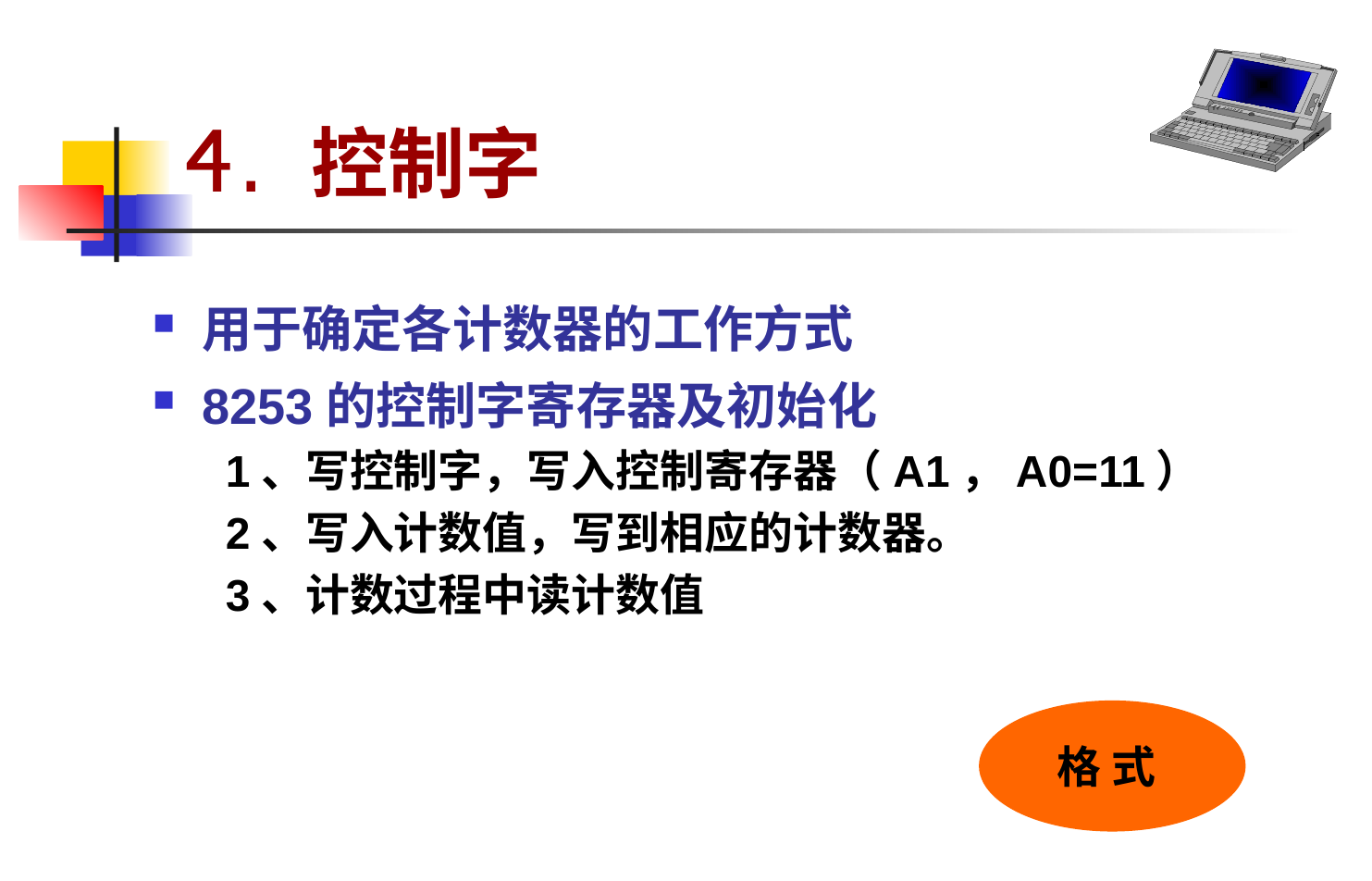

# 4. 控制字
用于确定各计数器的工作方式
8253的控制字寄存器及初始化
 1、写控制字，写入控制寄存器（A1，A0=11）
 2、写入计数值，写到相应的计数器。
 3、计数过程中读计数值

格 式
27